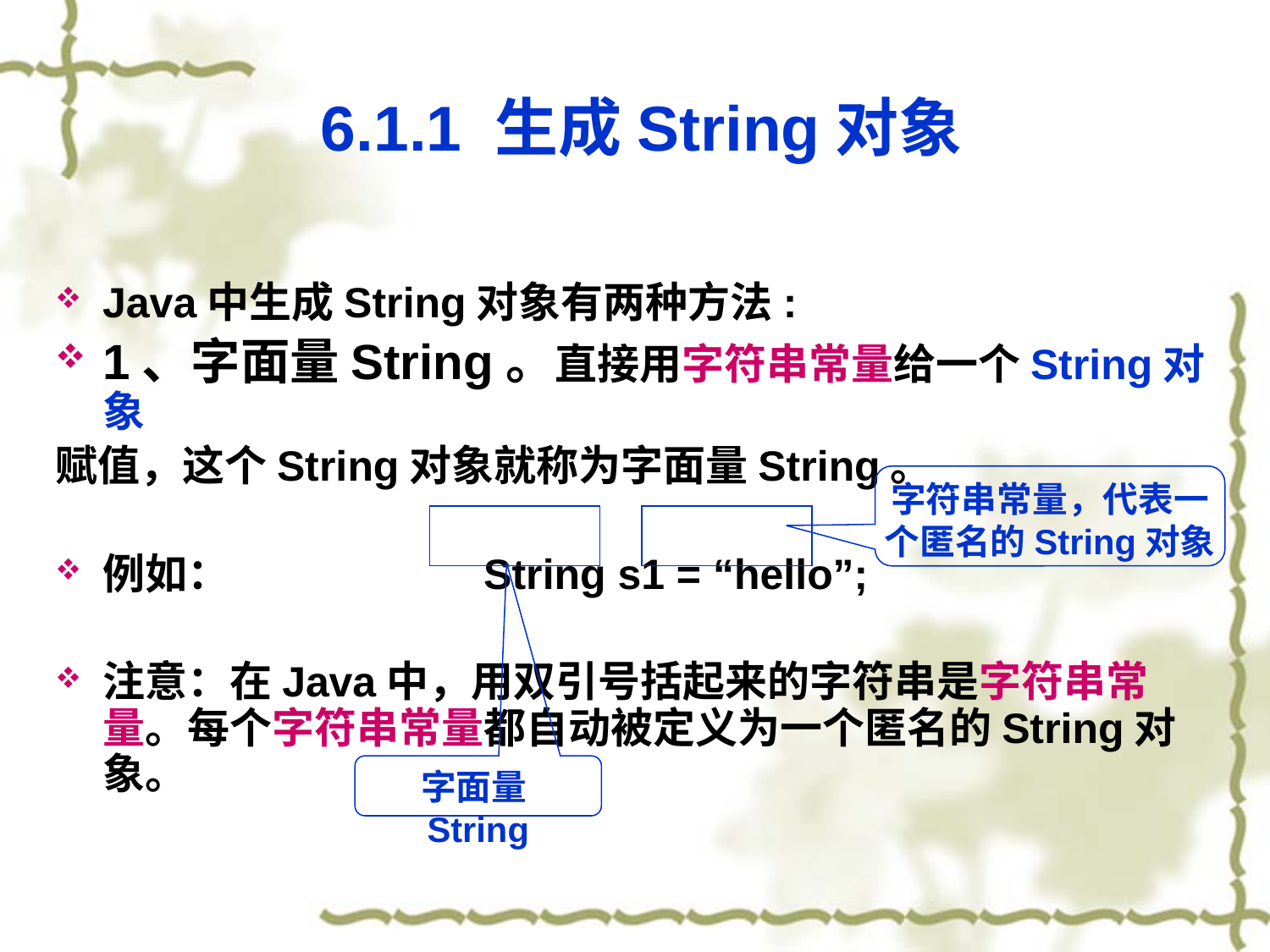

# 6.1.1 生成String对象
Java中生成String对象有两种方法:
1、字面量String。直接用字符串常量给一个String对象
赋值，这个String对象就称为字面量String。

例如：		String s1 = “hello”;

注意：在Java中，用双引号括起来的字符串是字符串常量。每个字符串常量都自动被定义为一个匿名的String对象。

字符串常量，代表一个匿名的String对象

字面量String